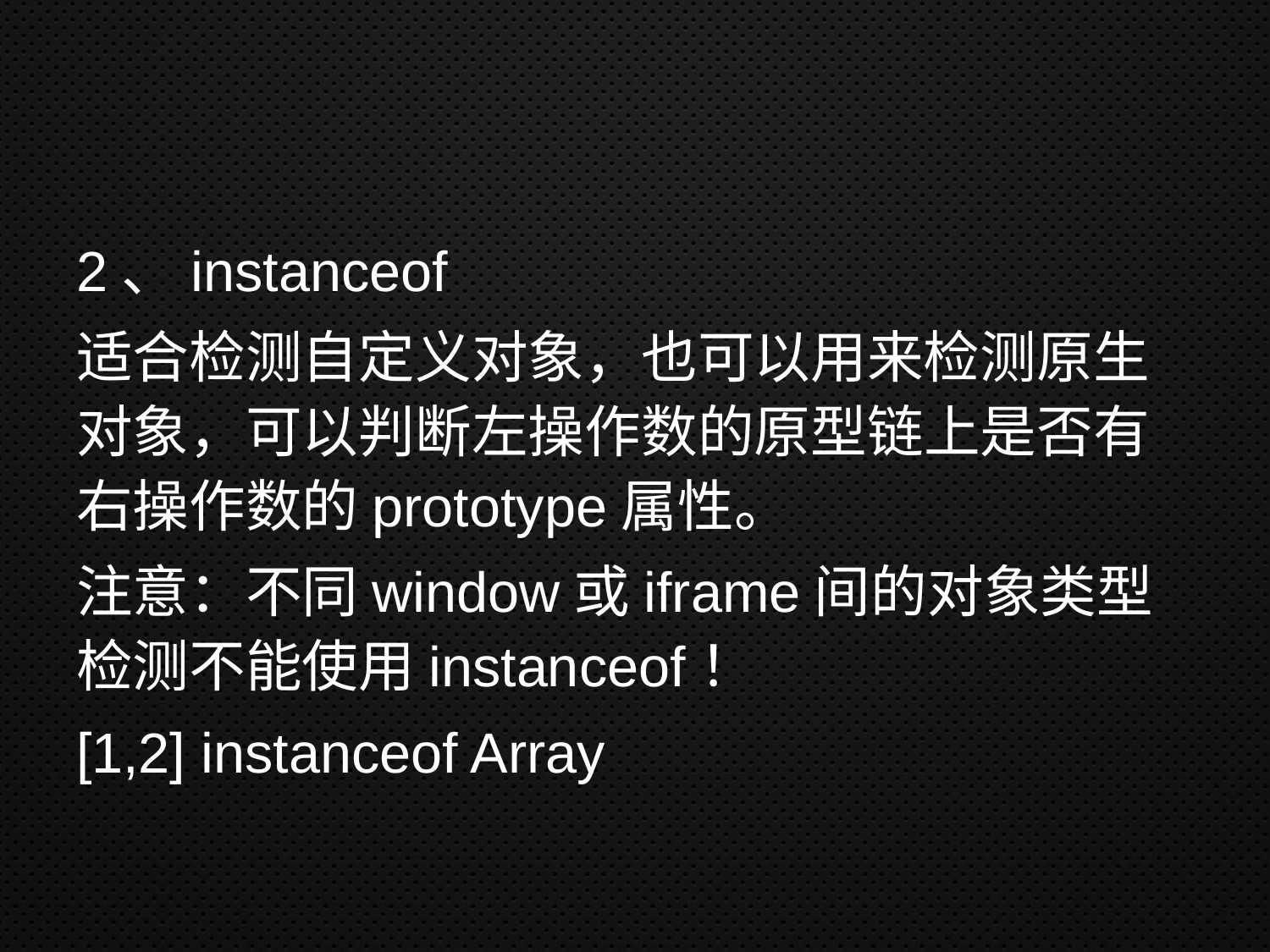

#
2、instanceof
适合检测自定义对象，也可以用来检测原生对象，可以判断左操作数的原型链上是否有右操作数的prototype属性。
注意：不同window或iframe间的对象类型检测不能使用instanceof！
[1,2] instanceof Array